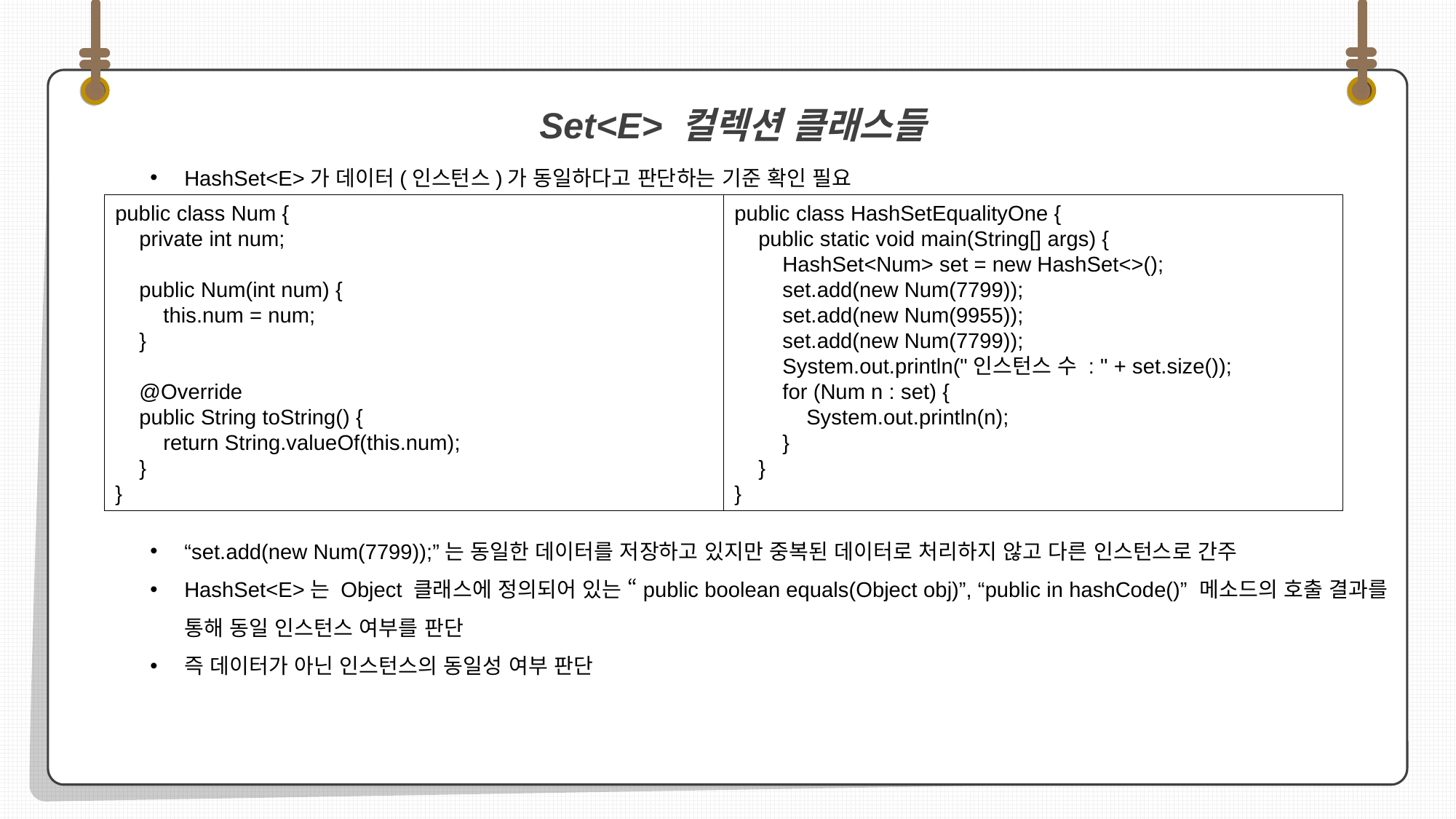

HashSet<E>가 데이터(인스턴스)가 동일하다고 판단하는 기준 확인 필요

“set.add(new Num(7799));”는 동일한 데이터를 저장하고 있지만 중복된 데이터로 처리하지 않고 다른 인스턴스로 간주
HashSet<E>는 Object 클래스에 정의되어 있는 “public boolean equals(Object obj)”, “public in hashCode()” 메소드의 호출 결과를 통해 동일 인스턴스 여부를 판단
즉 데이터가 아닌 인스턴스의 동일성 여부 판단

 Set<E> 컬렉션 클래스들

public class HashSetEqualityOne {
    public static void main(String[] args) {
        HashSet<Num> set = new HashSet<>();
        set.add(new Num(7799));
        set.add(new Num(9955));
        set.add(new Num(7799));
        System.out.println("인스턴스 수 : " + set.size());
        for (Num n : set) {
            System.out.println(n);
        }
    }
}
public class Num {
    private int num;

    public Num(int num) {
        this.num = num;
    }

    @Override
    public String toString() {
        return String.valueOf(this.num);
    }
}